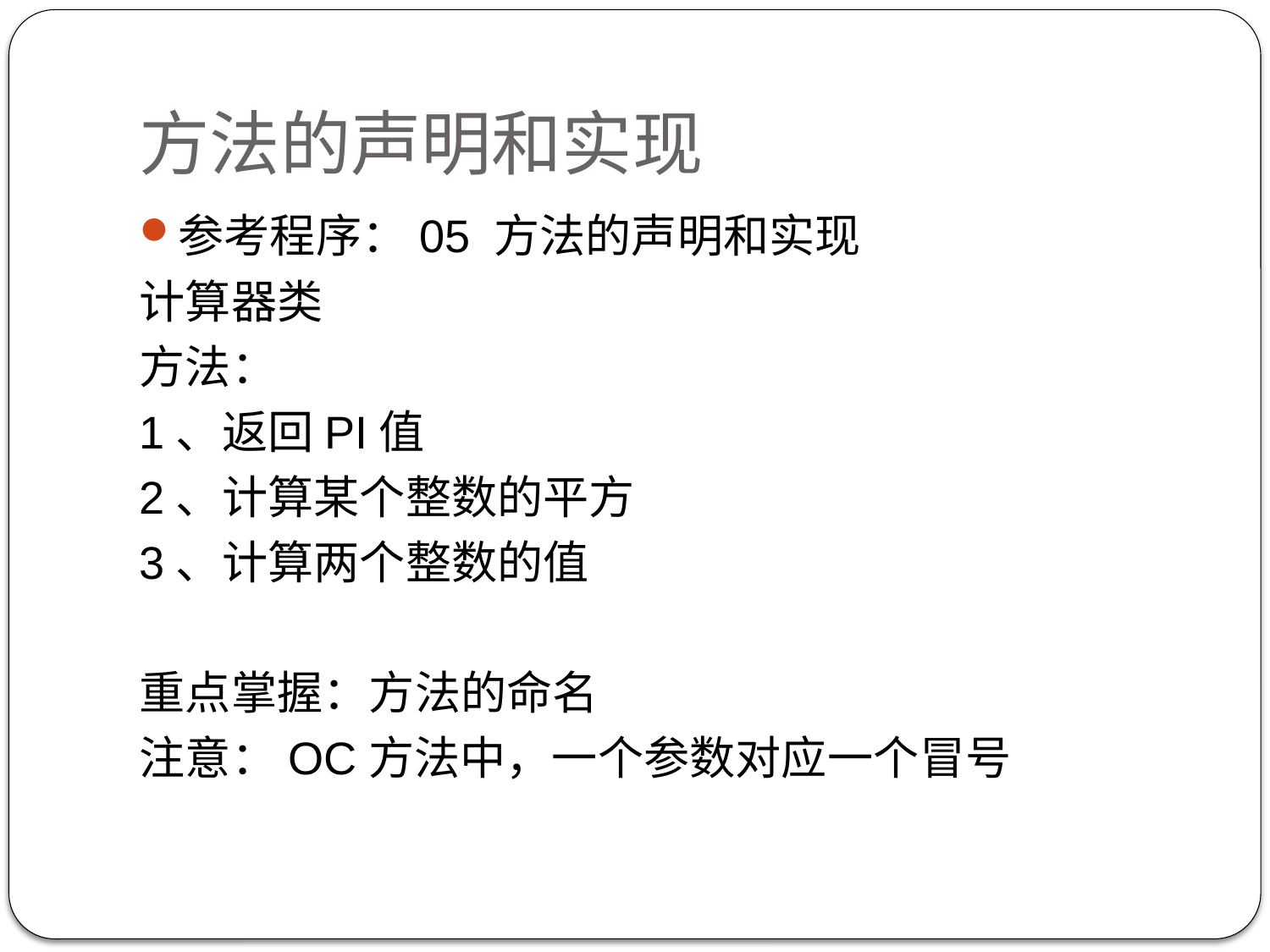

# 方法的声明和实现
参考程序：05 方法的声明和实现
计算器类
方法：
1、返回PI值
2、计算某个整数的平方
3、计算两个整数的值

重点掌握：方法的命名
注意：OC方法中，一个参数对应一个冒号